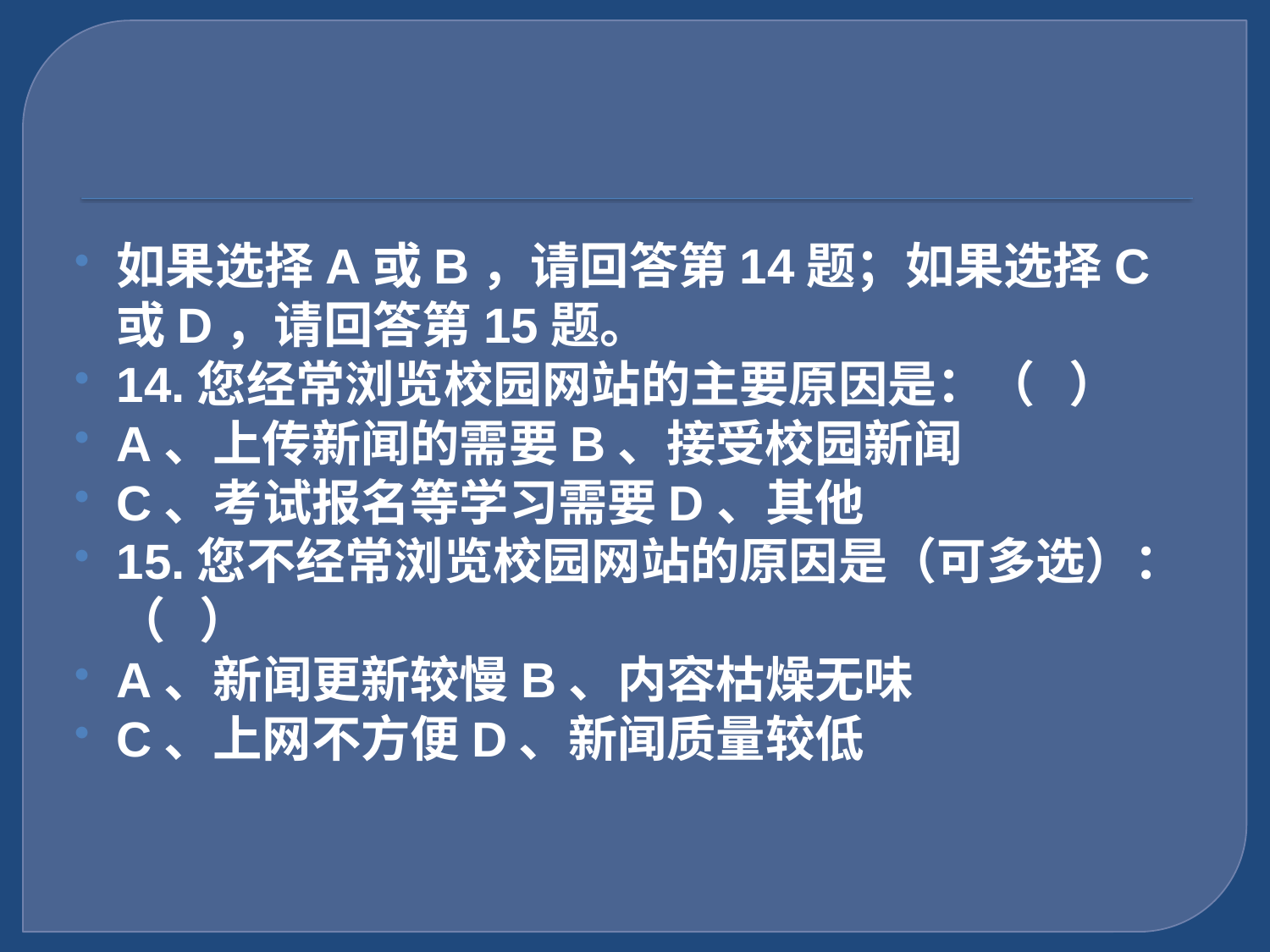

#
如果选择A或B，请回答第14题；如果选择C或D，请回答第15题。
14.您经常浏览校园网站的主要原因是：（   ）
A、上传新闻的需要B、接受校园新闻
C、考试报名等学习需要D、其他
15.您不经常浏览校园网站的原因是（可多选）：（   ）
A、新闻更新较慢B、内容枯燥无味
C、上网不方便D、新闻质量较低